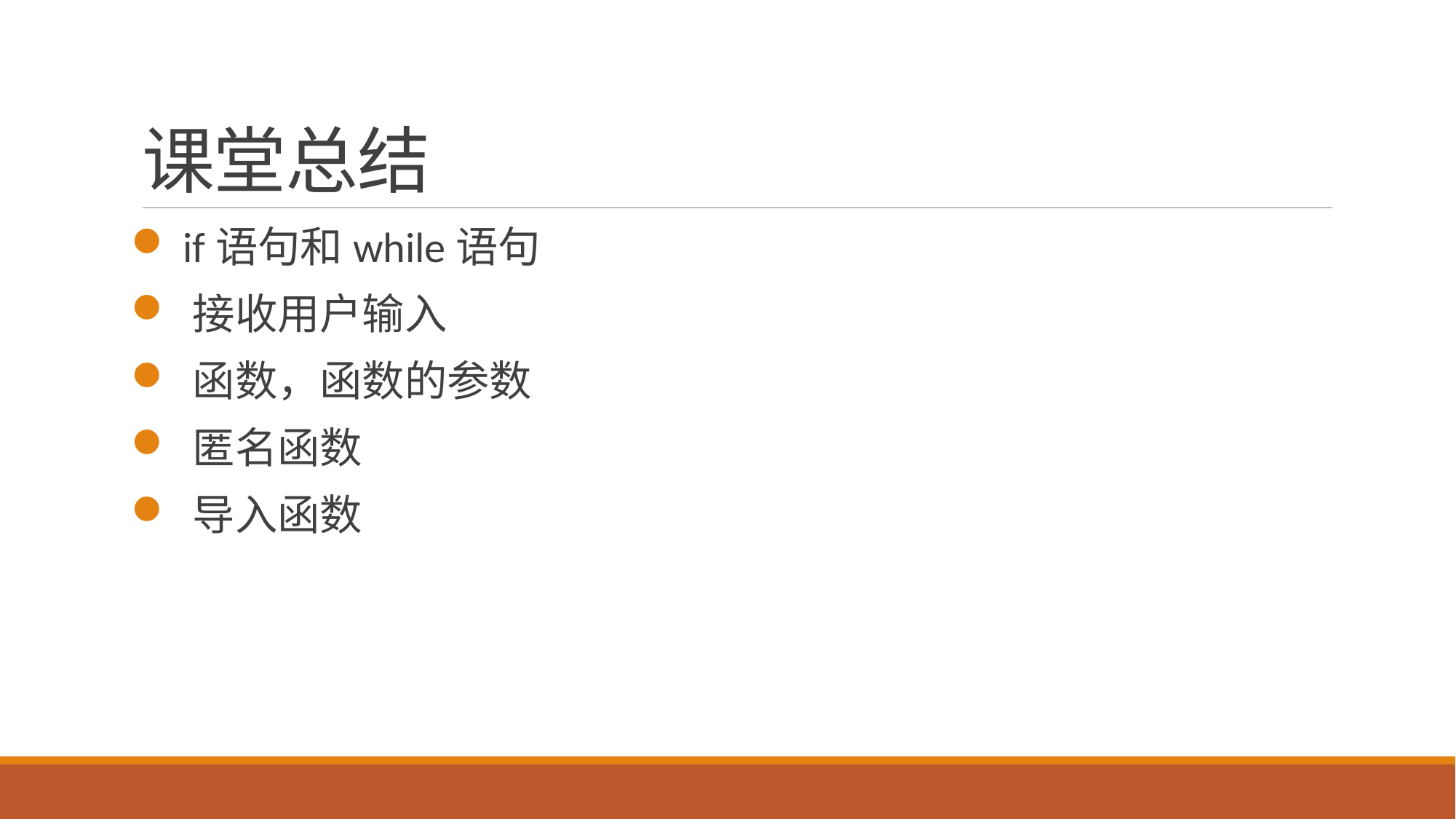

# 课堂总结
 if语句和while语句
 接收用户输入
 函数，函数的参数
 匿名函数
 导入函数